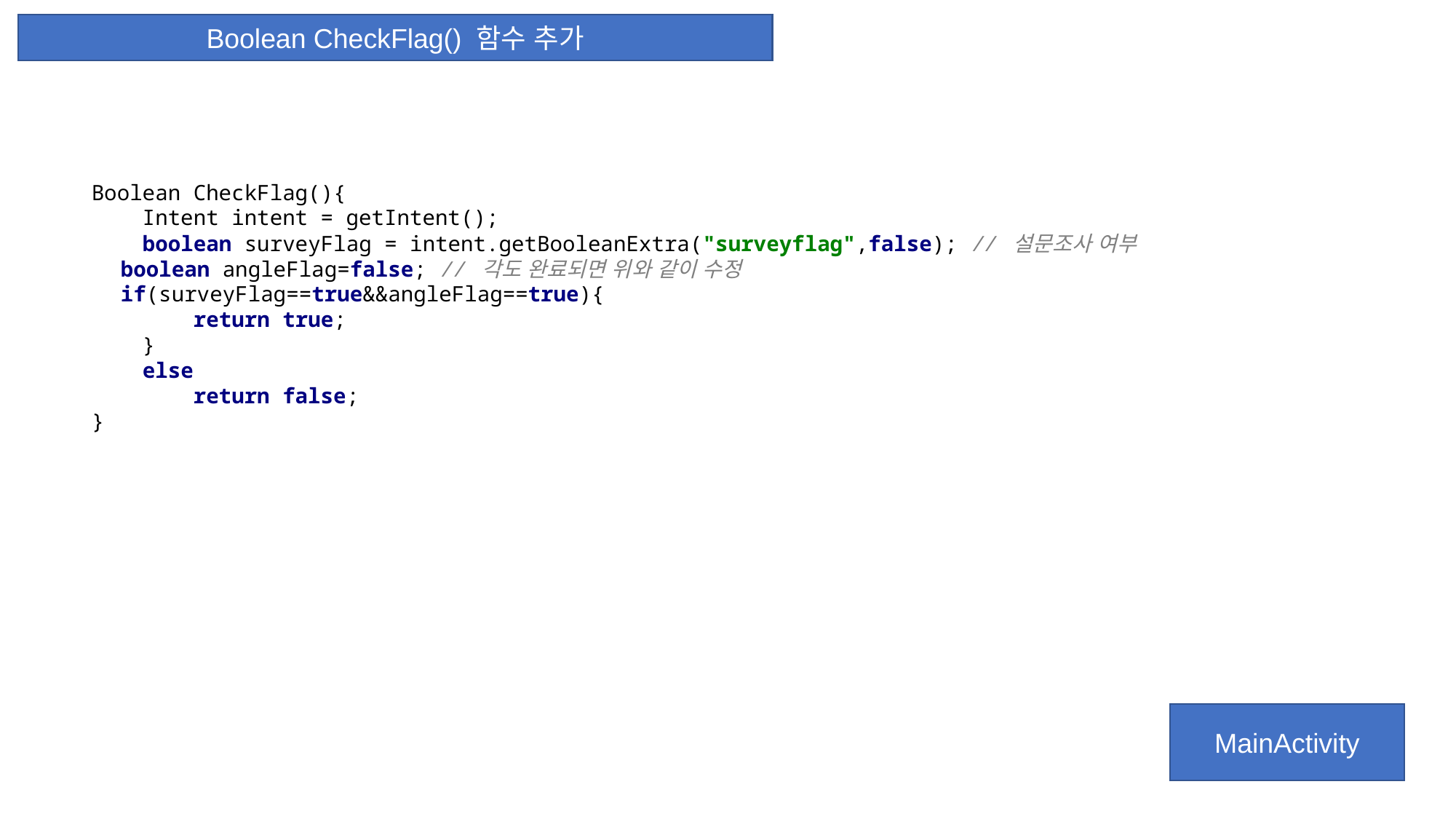

Boolean CheckFlag() 함수 추가
Boolean CheckFlag(){
    Intent intent = getIntent();
    boolean surveyFlag = intent.getBooleanExtra("surveyflag",false); // 설문조사 여부
    boolean angleFlag=false; // 각도 완료되면 위와 같이 수정
    if(surveyFlag==true&&angleFlag==true){
        return true;
    }
    else
        return false;
}
MainActivity